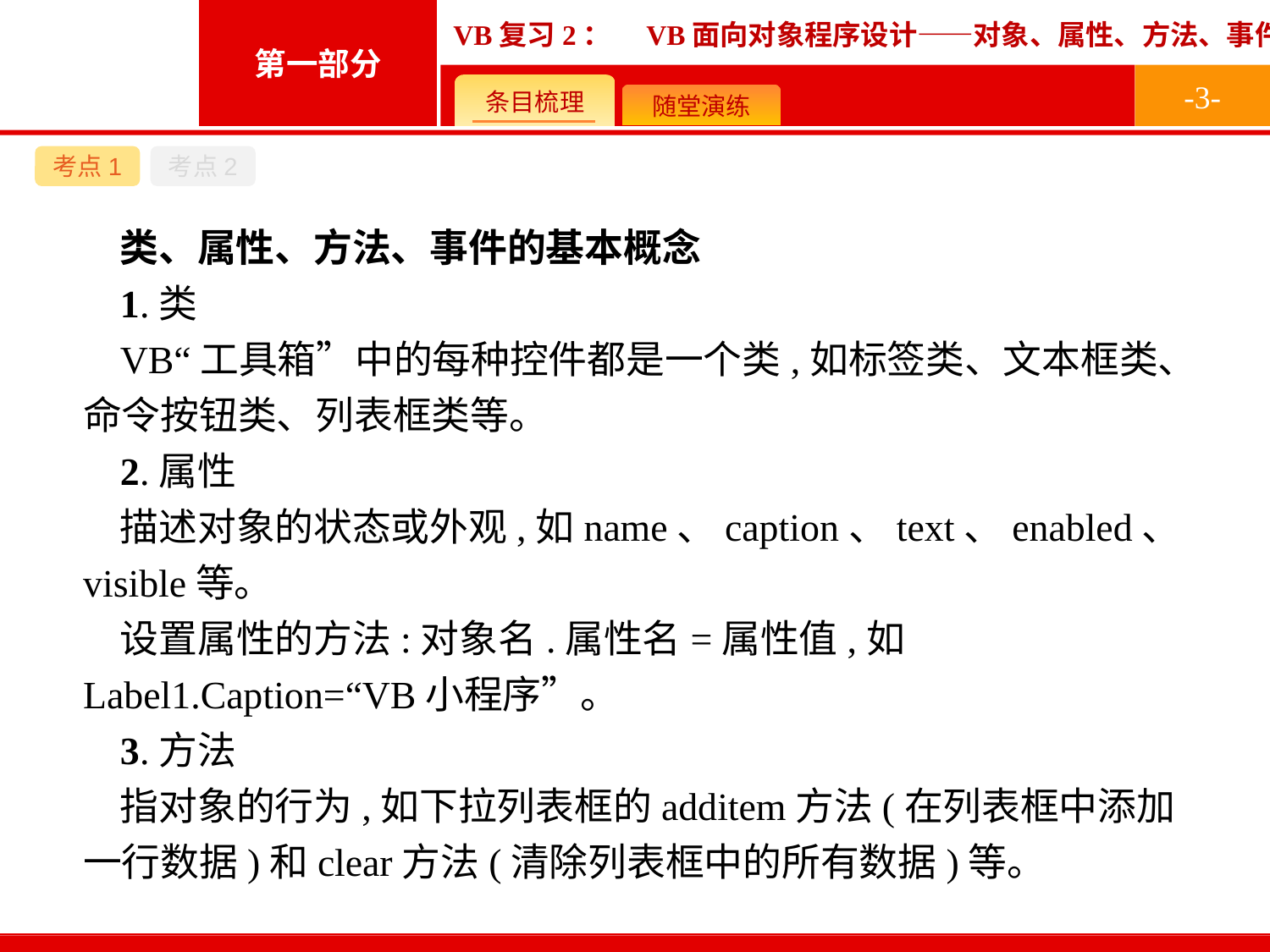

-3-
考点1
考点2
类、属性、方法、事件的基本概念
1.类
VB“工具箱”中的每种控件都是一个类,如标签类、文本框类、命令按钮类、列表框类等。
2.属性
描述对象的状态或外观,如name、caption、text、enabled、visible等。
设置属性的方法:对象名.属性名=属性值,如Label1.Caption=“VB小程序”。
3.方法
指对象的行为,如下拉列表框的additem方法(在列表框中添加一行数据)和clear方法(清除列表框中的所有数据)等。